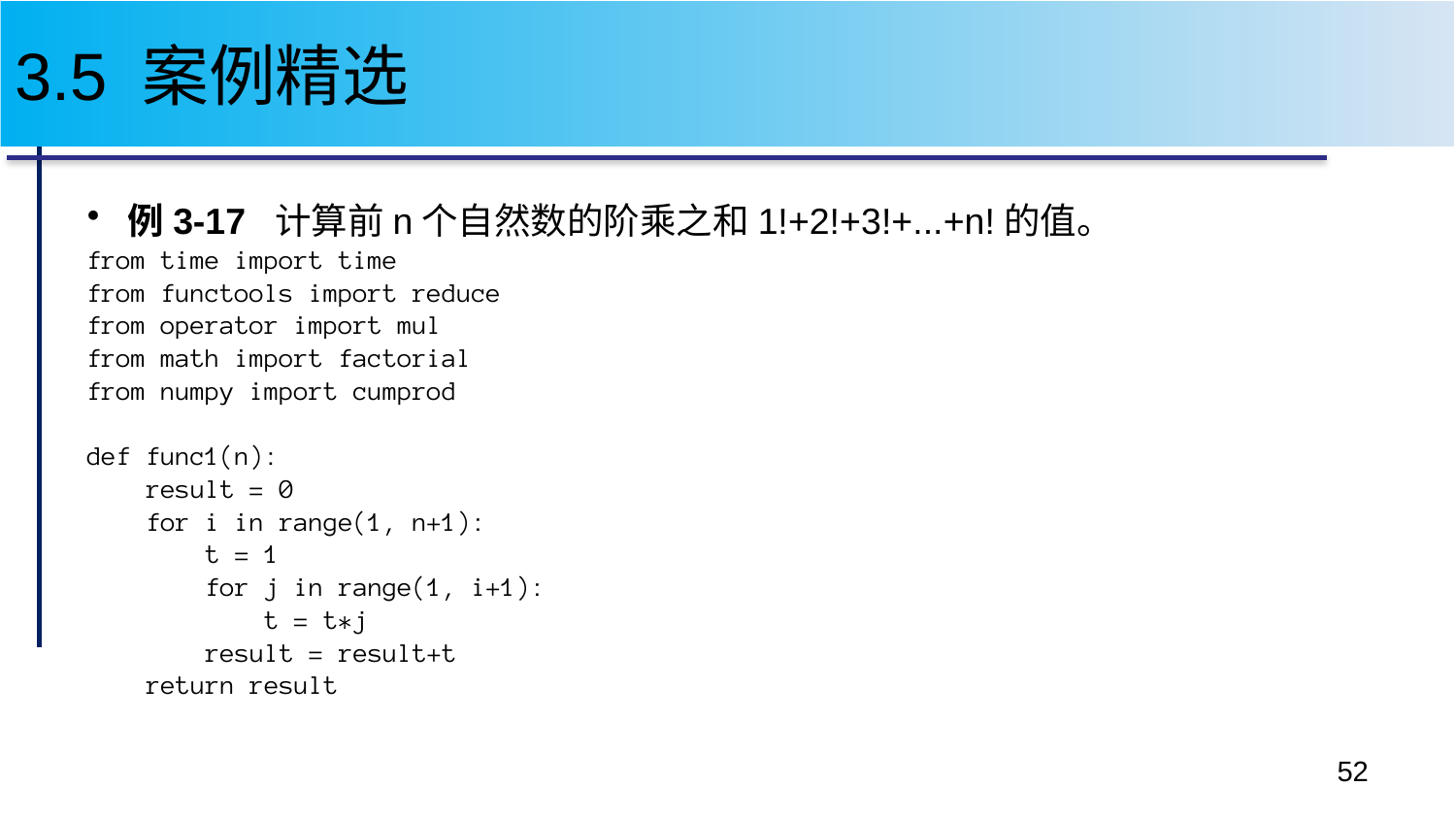

# 3.5 案例精选
例3-17  计算前n个自然数的阶乘之和1!+2!+3!+...+n!的值。
from time import time
from functools import reduce
from operator import mul
from math import factorial
from numpy import cumprod

def func1(n):
    result = 0
    for i in range(1, n+1):
        t = 1
        for j in range(1, i+1):
            t = t*j
        result = result+t
    return result
52